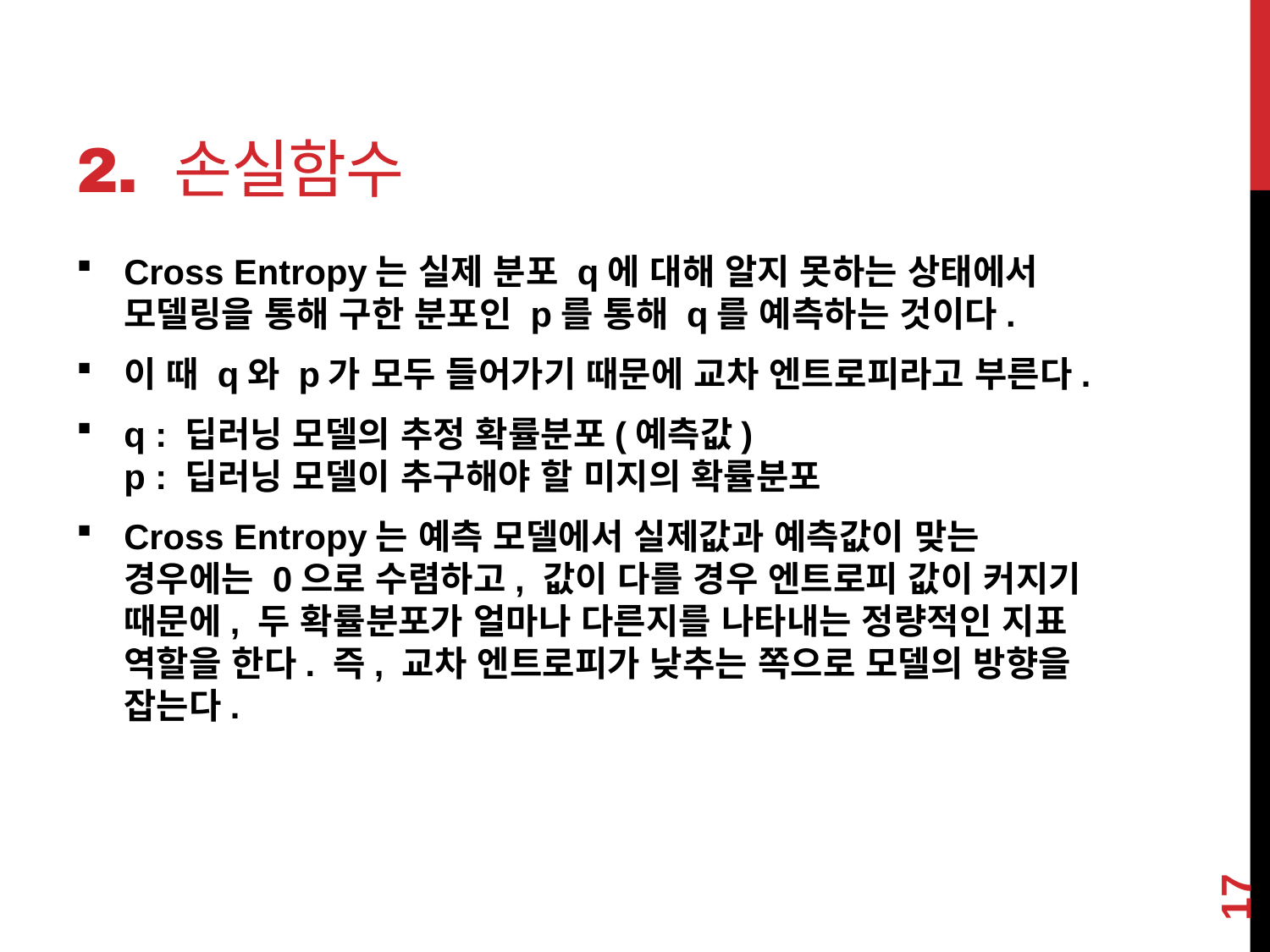

# 2. 손실함수
Cross Entropy는 실제 분포 q에 대해 알지 못하는 상태에서 모델링을 통해 구한 분포인 p를 통해 q를 예측하는 것이다.
이 때 q와 p가 모두 들어가기 때문에 교차 엔트로피라고 부른다.
q : 딥러닝 모델의 추정 확률분포(예측값)
p : 딥러닝 모델이 추구해야 할 미지의 확률분포
Cross Entropy는 예측 모델에서 실제값과 예측값이 맞는 경우에는 0으로 수렴하고, 값이 다를 경우 엔트로피 값이 커지기 때문에, 두 확률분포가 얼마나 다른지를 나타내는 정량적인 지표 역할을 한다. 즉, 교차 엔트로피가 낮추는 쪽으로 모델의 방향을 잡는다.
17